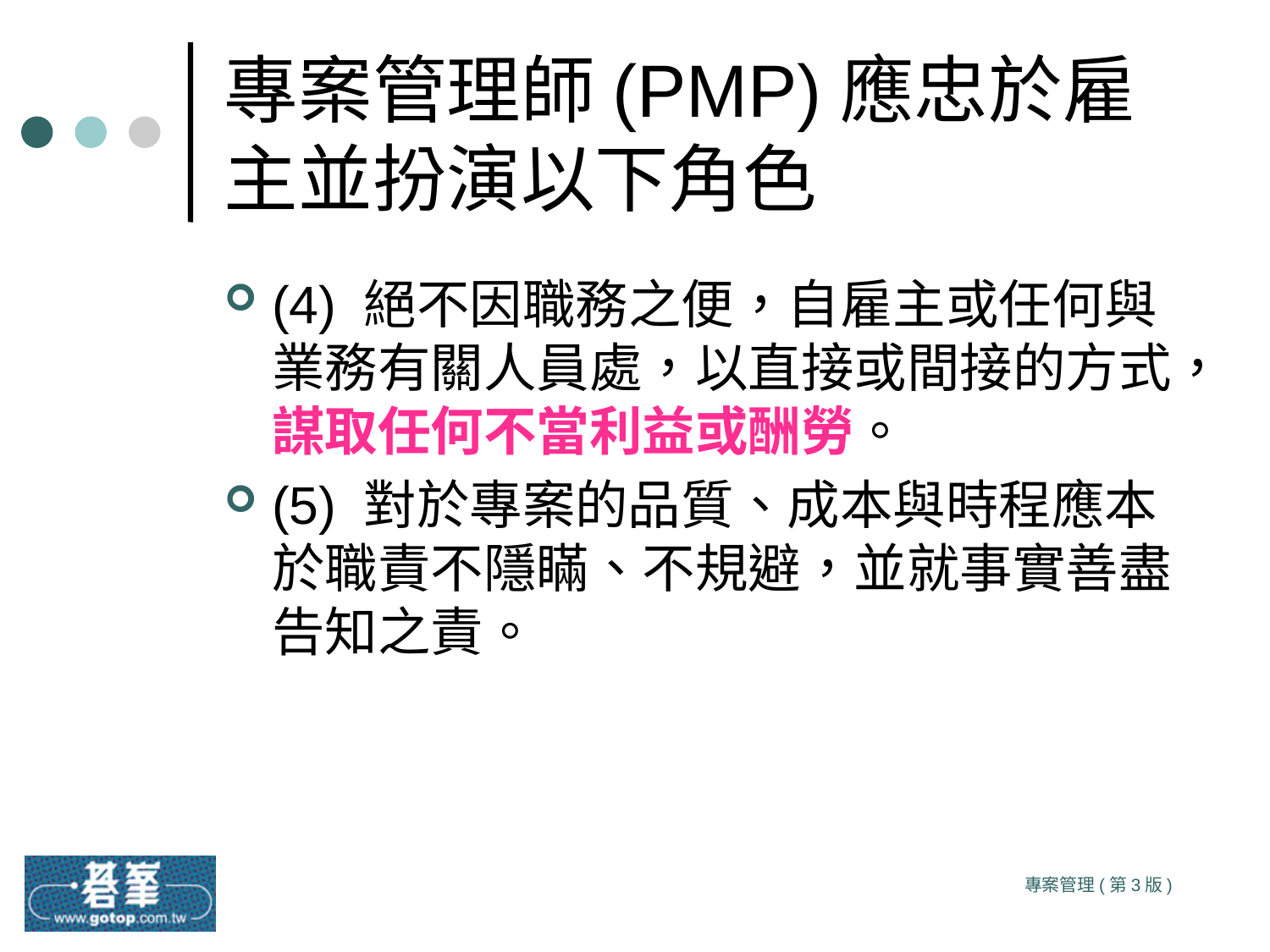

# 專案管理師(PMP)應忠於雇主並扮演以下角色
(4) 絕不因職務之便，自雇主或任何與業務有關人員處，以直接或間接的方式，謀取任何不當利益或酬勞。
(5) 對於專案的品質、成本與時程應本於職責不隱瞞、不規避，並就事實善盡告知之責。
專案管理(第3版)